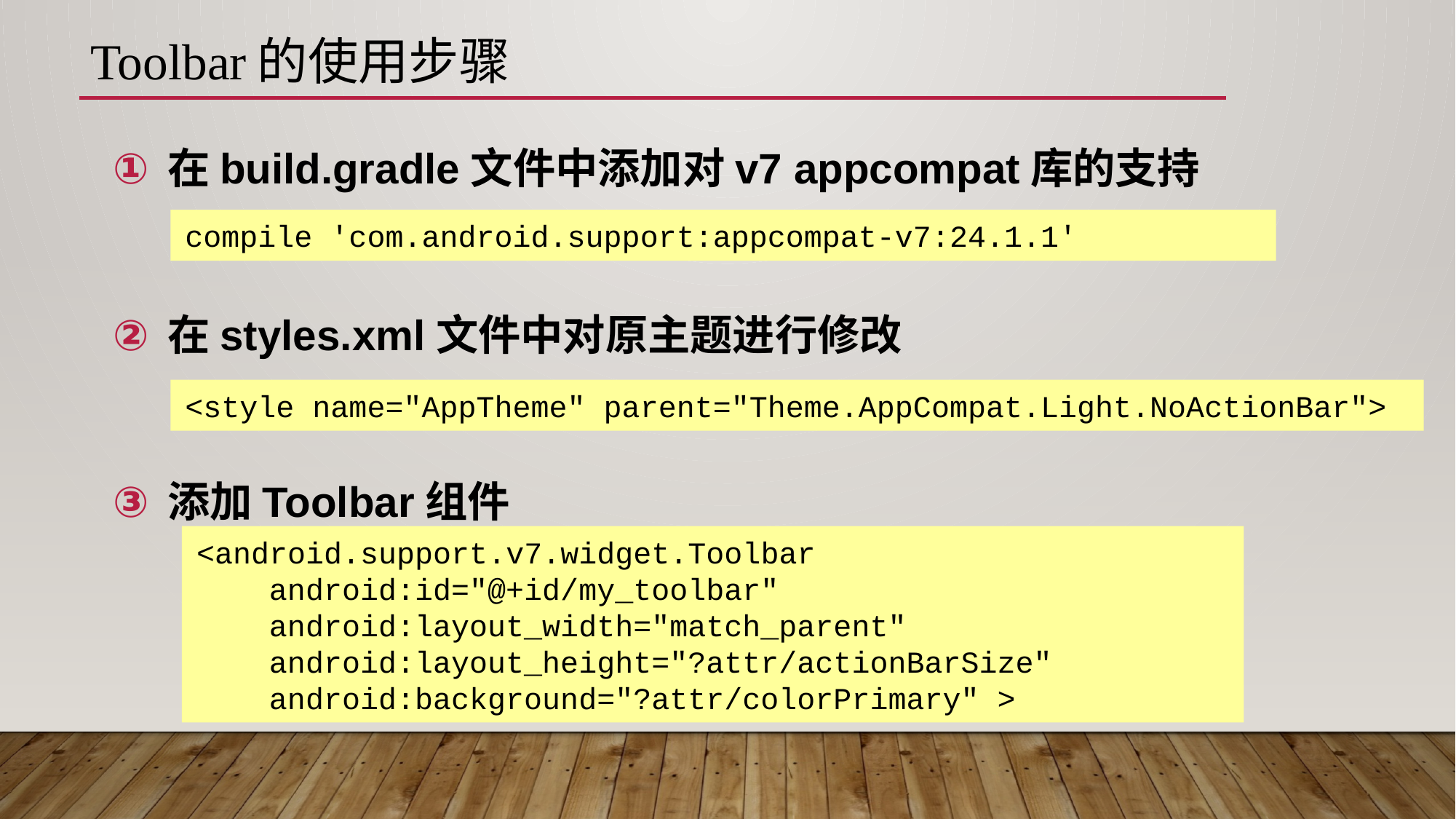

# Toolbar的使用步骤
在build.gradle文件中添加对v7 appcompat库的支持

在styles.xml文件中对原主题进行修改

添加Toolbar组件

compile 'com.android.support:appcompat-v7:24.1.1'
<style name="AppTheme" parent="Theme.AppCompat.Light.NoActionBar">
<android.support.v7.widget.Toolbar
    android:id="@+id/my_toolbar"
    android:layout_width="match_parent"
    android:layout_height="?attr/actionBarSize"
    android:background="?attr/colorPrimary" >